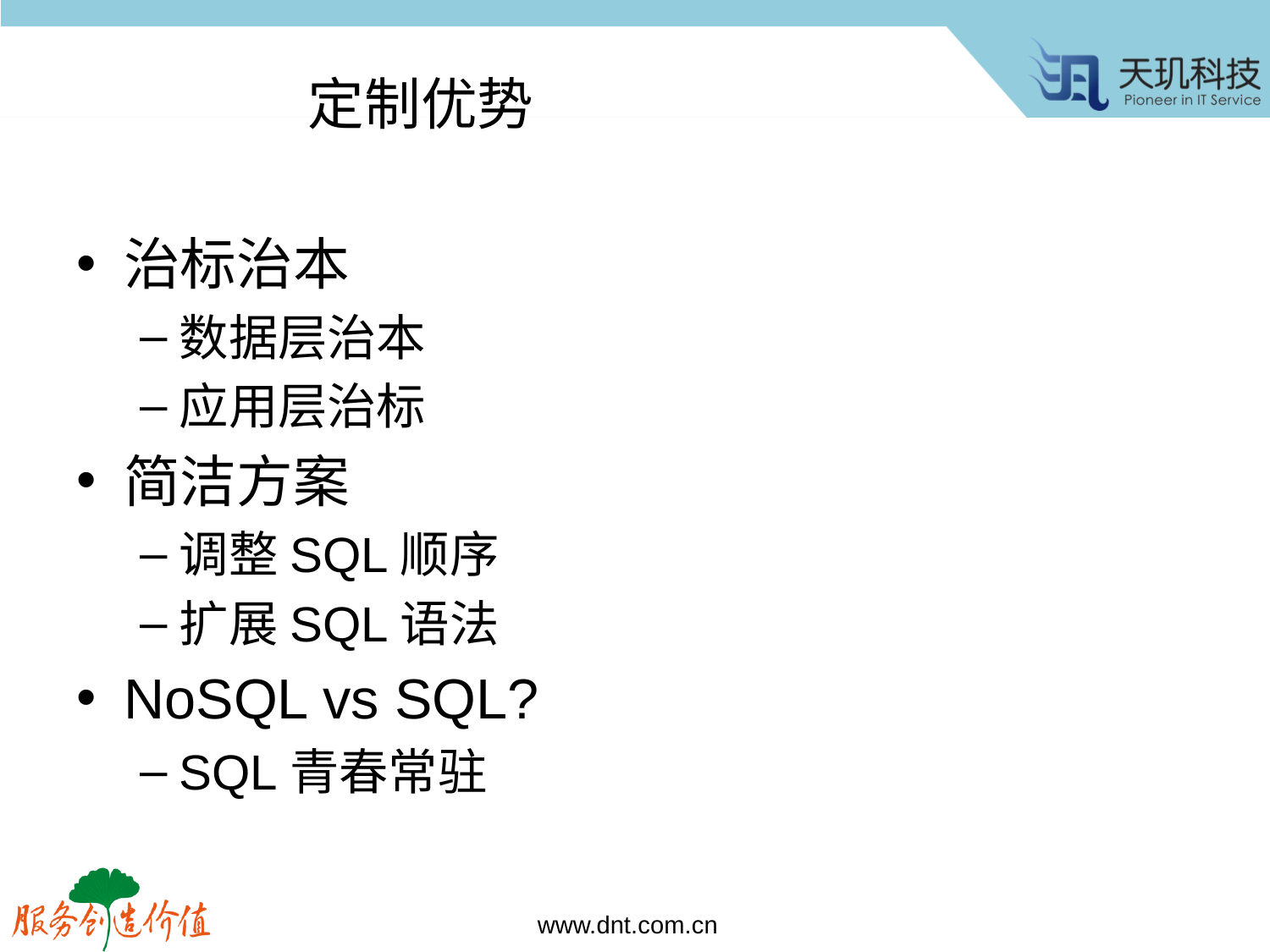

# 定制优势
治标治本
数据层治本
应用层治标
简洁方案
调整SQL顺序
扩展SQL语法
NoSQL vs SQL?
SQL青春常驻